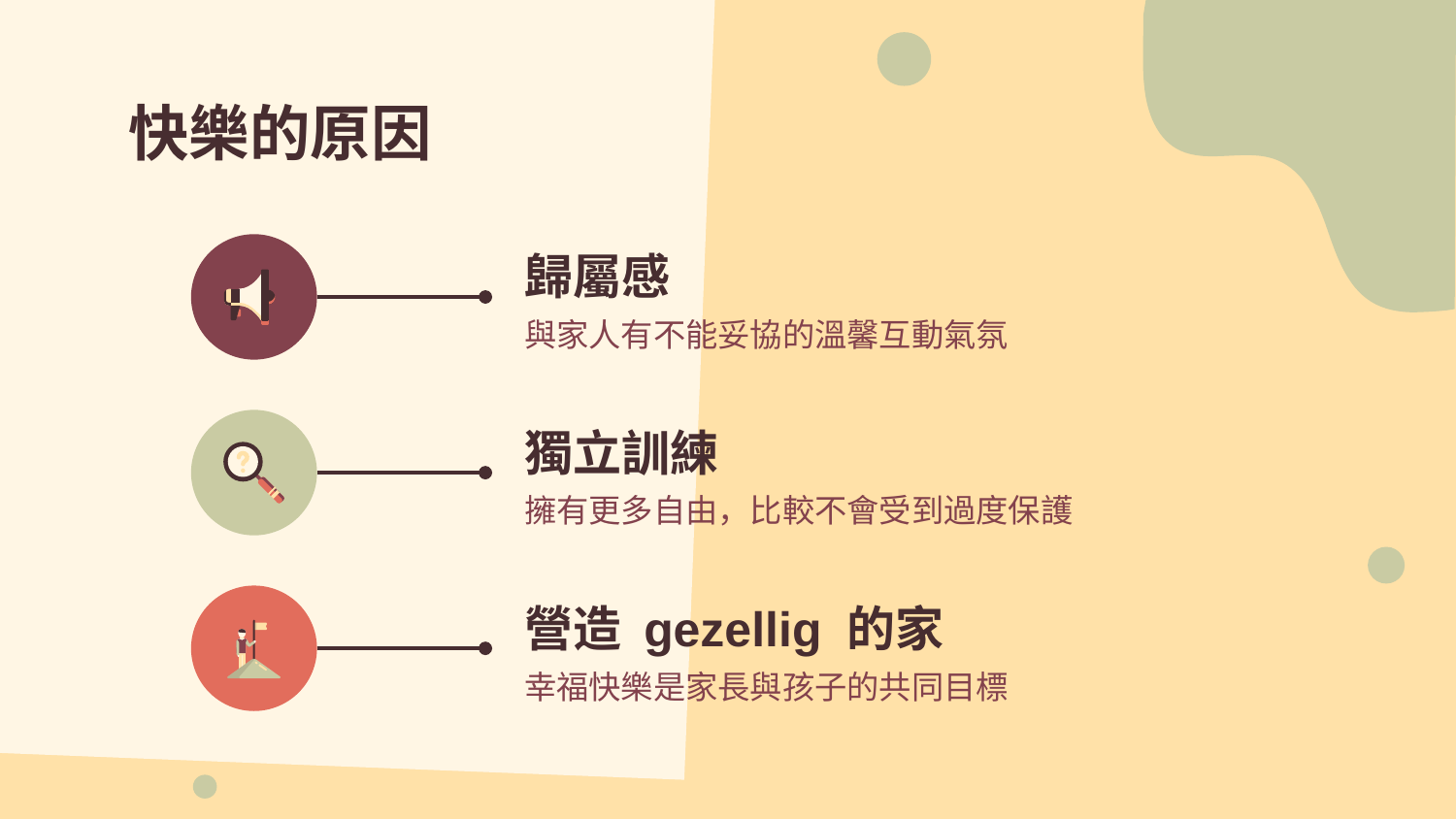

# 快樂的原因
歸屬感

與家人有不能妥協的溫馨互動氣氛
獨立訓練

擁有更多自由，比較不會受到過度保護
營造 gezellig 的家

幸福快樂是家長與孩子的共同目標